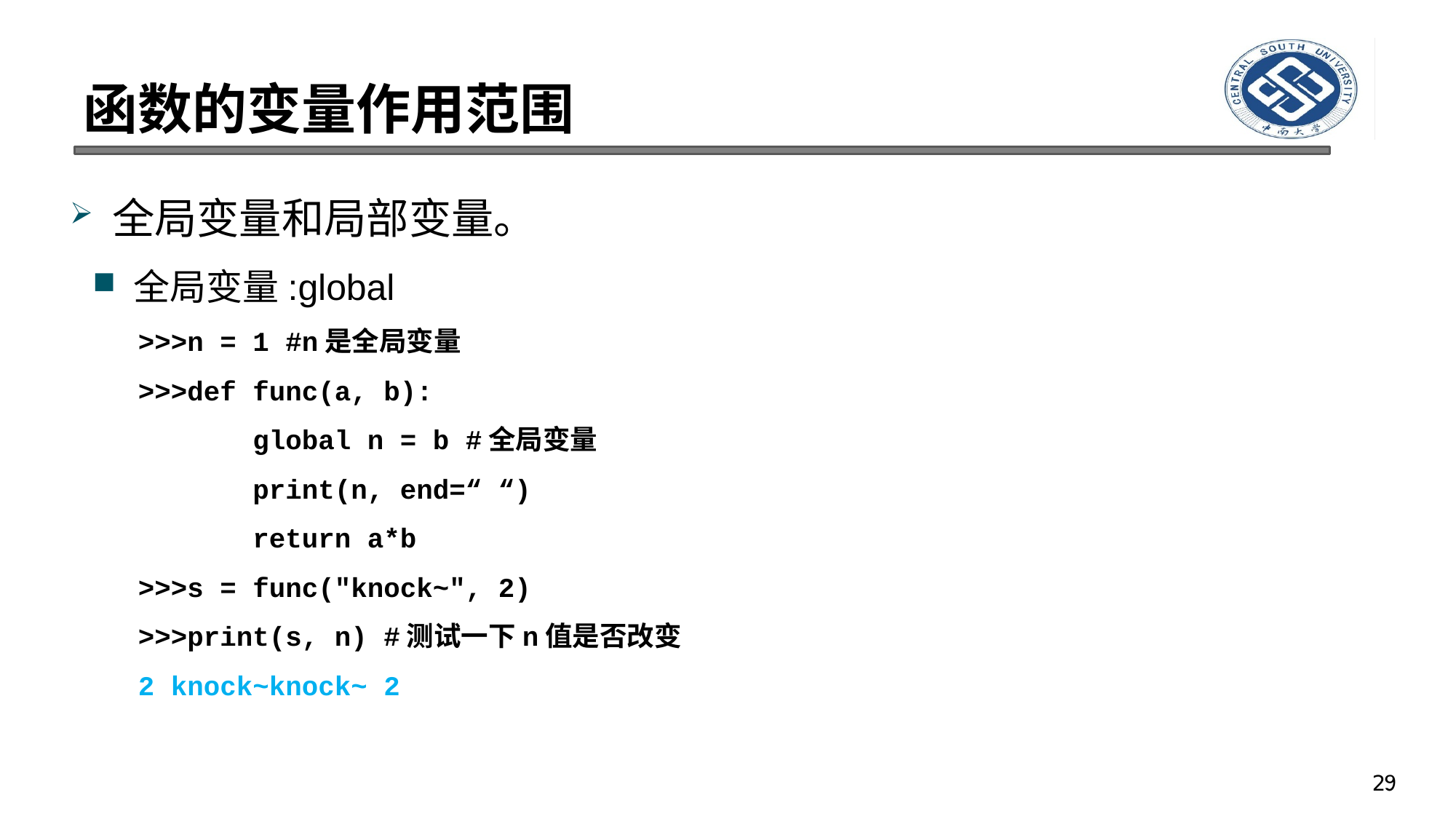

# 函数的变量作用范围
全局变量和局部变量。
全局变量:global
>>>n = 1 #n是全局变量
>>>def func(a, b):
       global n = b #全局变量
       print(n, end=“ “)
       return a*b
>>>s = func("knock~", 2)
>>>print(s, n) #测试一下n值是否改变
2 knock~knock~ 2

29